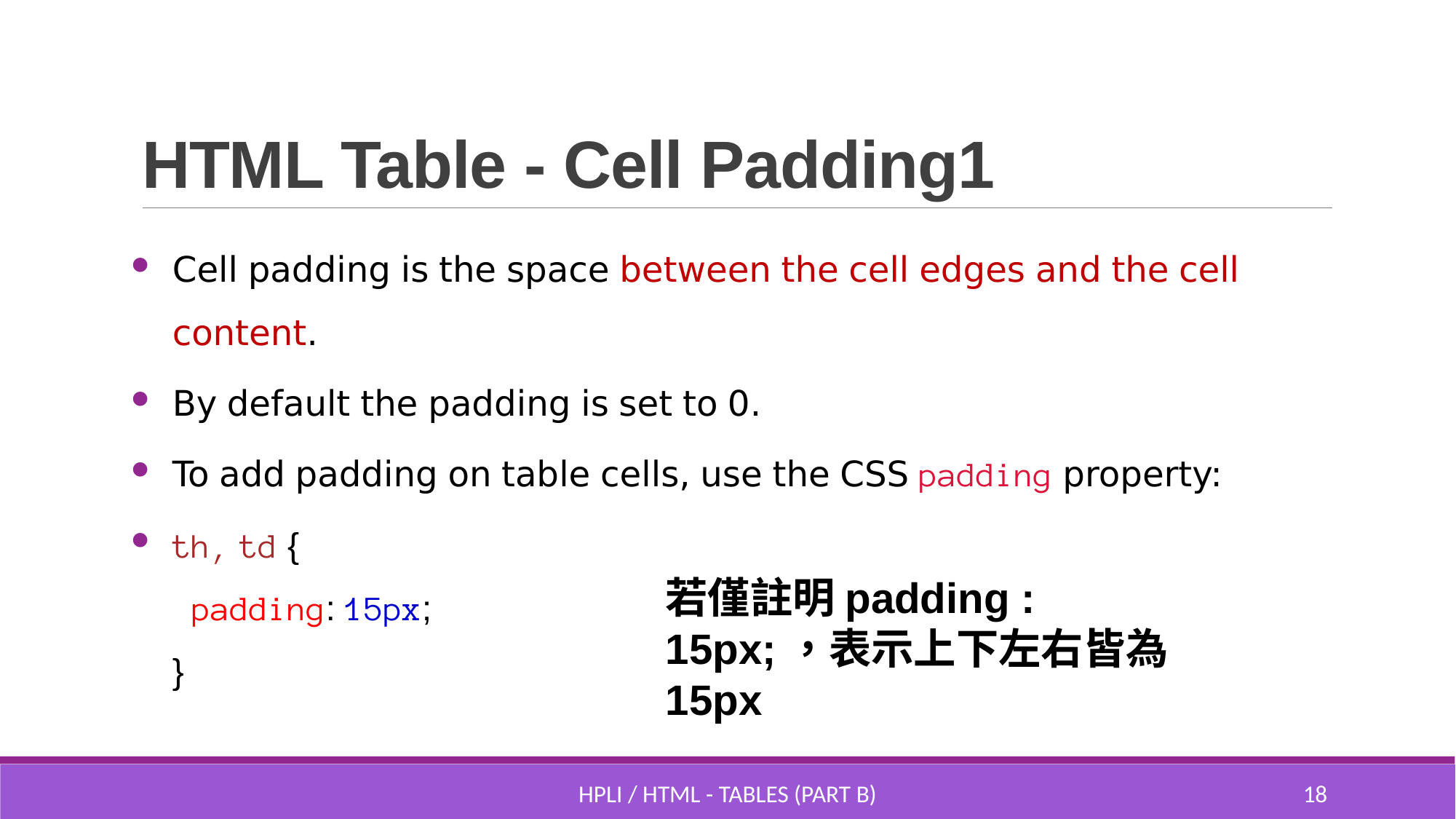

# HTML Table - Cell Padding1
Cell padding is the space between the cell edges and the cell content.
By default the padding is set to 0.
To add padding on table cells, use the CSS padding property:
th, td { 
  padding: 15px; 
}

若僅註明padding : 15px;，表示上下左右皆為15px
HPLI / HTML - Tables (part B)
18